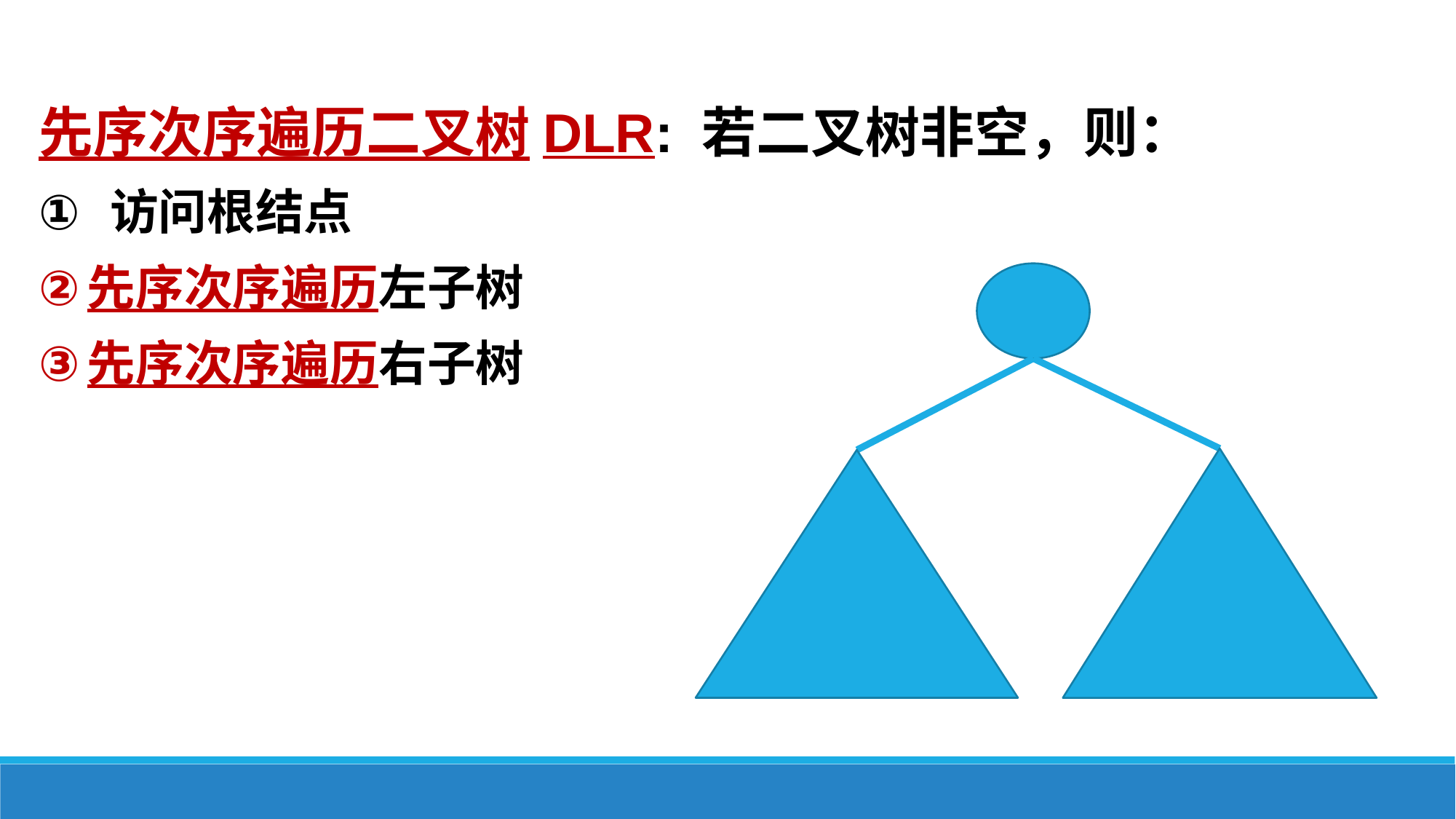

先序次序遍历二叉树DLR: 若二叉树非空，则：
 访问根结点
先序次序遍历左子树
先序次序遍历右子树